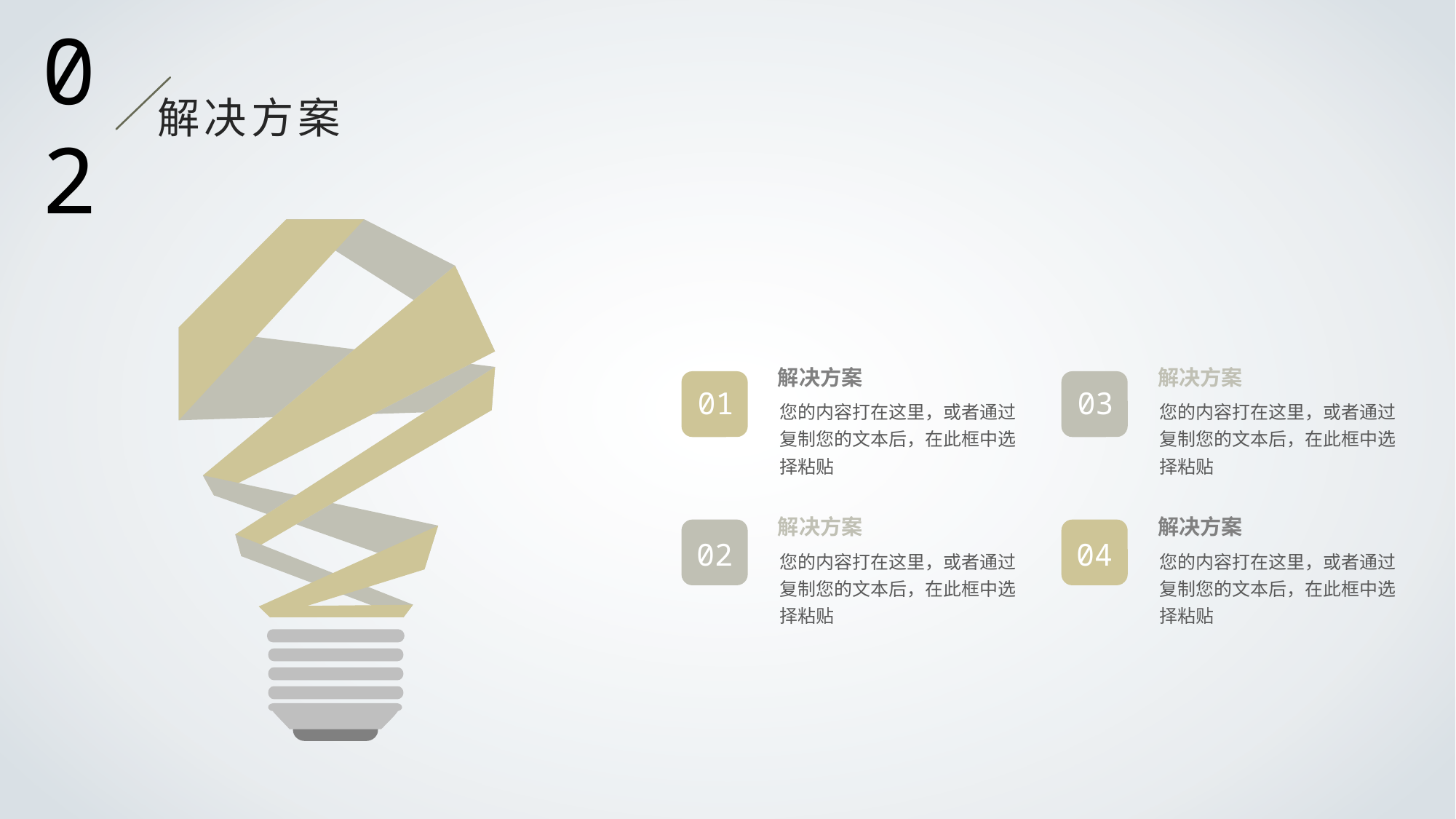

02
解决方案

解决方案
您的内容打在这里，或者通过复制您的文本后，在此框中选择粘贴
解决方案
您的内容打在这里，或者通过复制您的文本后，在此框中选择粘贴

01
03
解决方案
您的内容打在这里，或者通过复制您的文本后，在此框中选择粘贴
解决方案
您的内容打在这里，或者通过复制您的文本后，在此框中选择粘贴

02
04